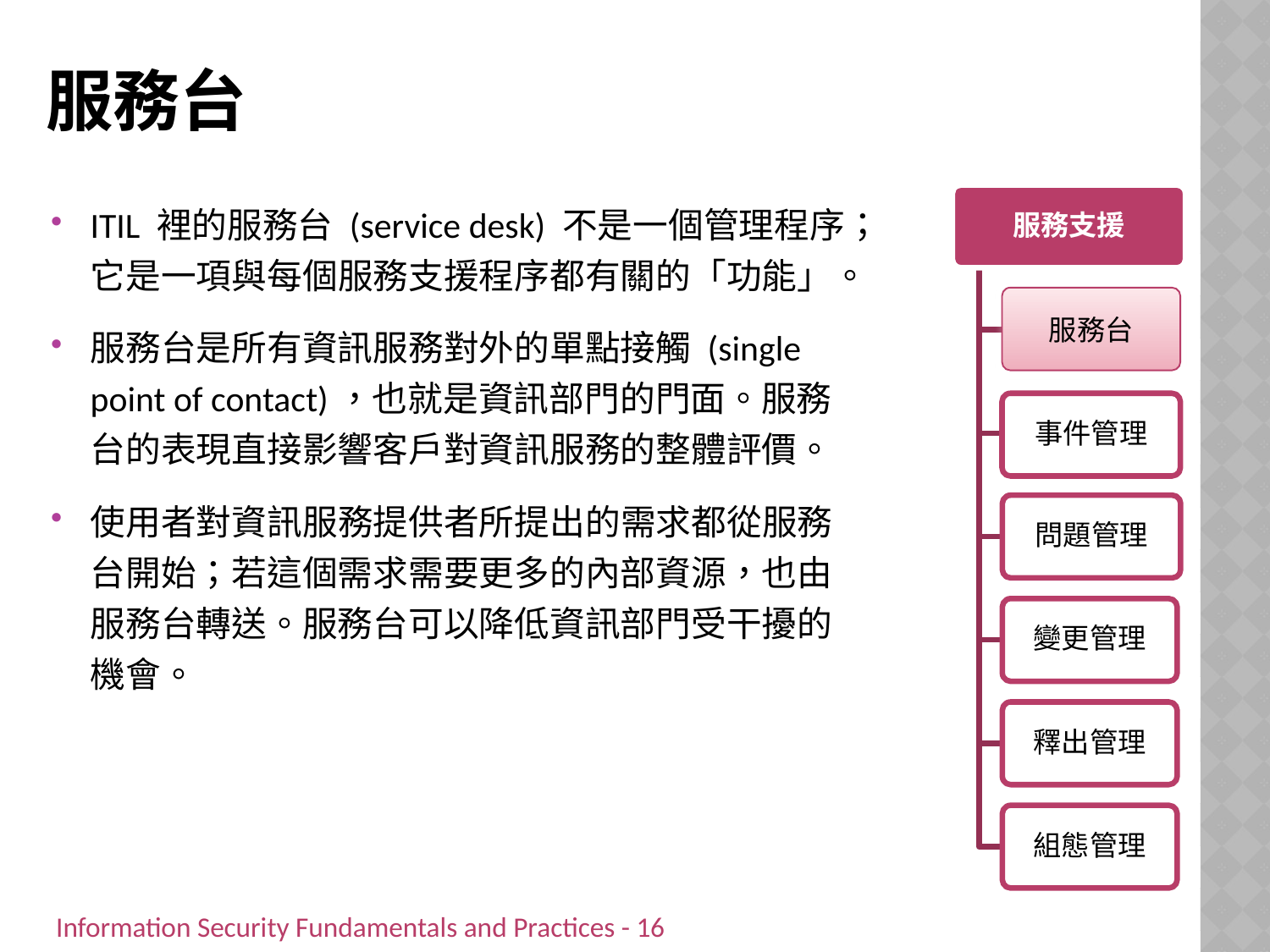

# 服務台

服務支援
ITIL 裡的服務台 (service desk) 不是一個管理程序；它是一項與每個服務支援程序都有關的「功能」。
服務台是所有資訊服務對外的單點接觸 (single point of contact)，也就是資訊部門的門面。服務台的表現直接影響客戶對資訊服務的整體評價。
使用者對資訊服務提供者所提出的需求都從服務台開始；若這個需求需要更多的內部資源，也由服務台轉送。服務台可以降低資訊部門受干擾的機會。

服務台

事件管理

問題管理

變更管理

釋出管理

組態管理